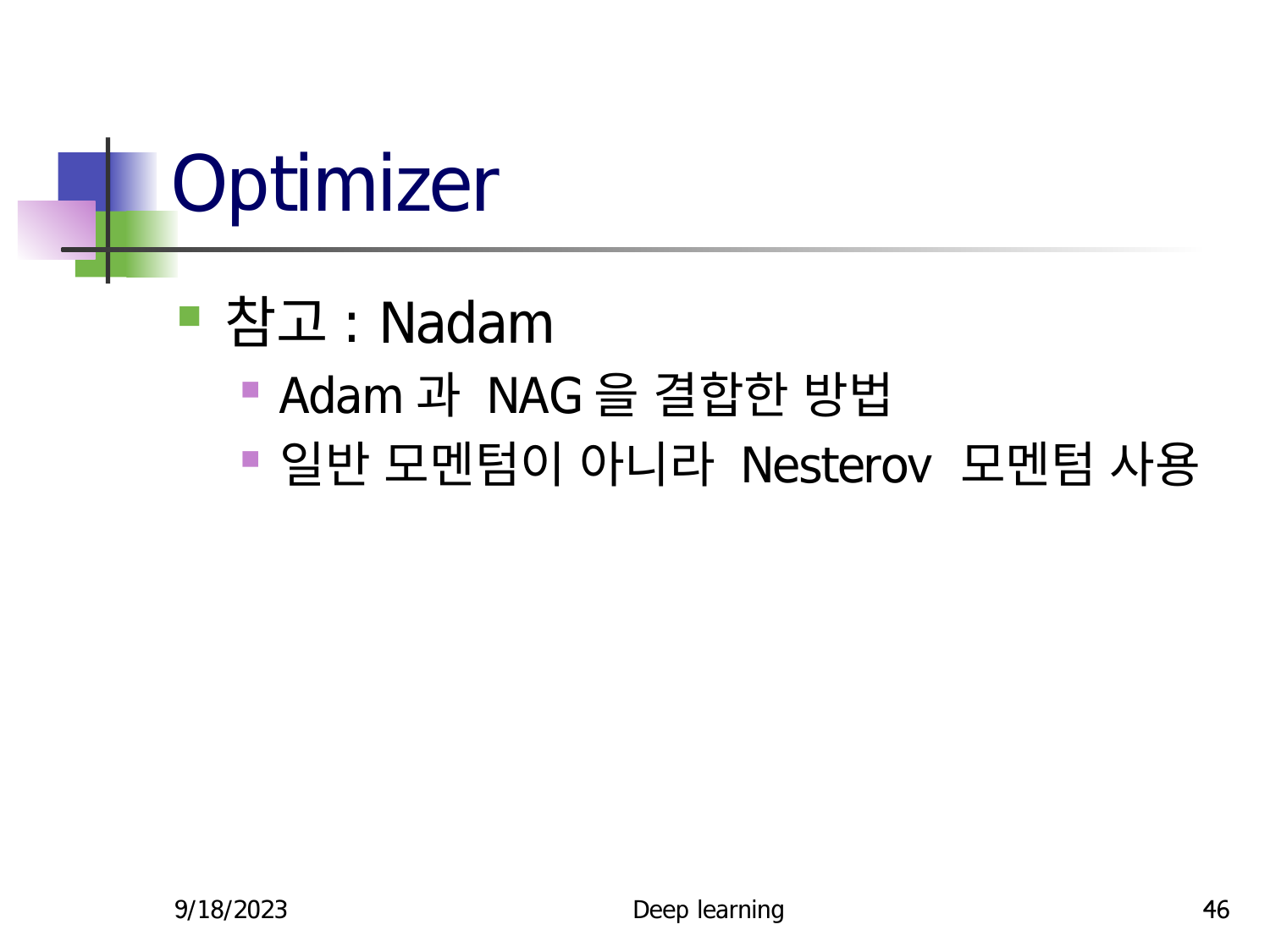

# Optimizer
참고: Nadam
Adam과 NAG을 결합한 방법
일반 모멘텀이 아니라 Nesterov 모멘텀 사용
9/18/2023
Deep learning
46